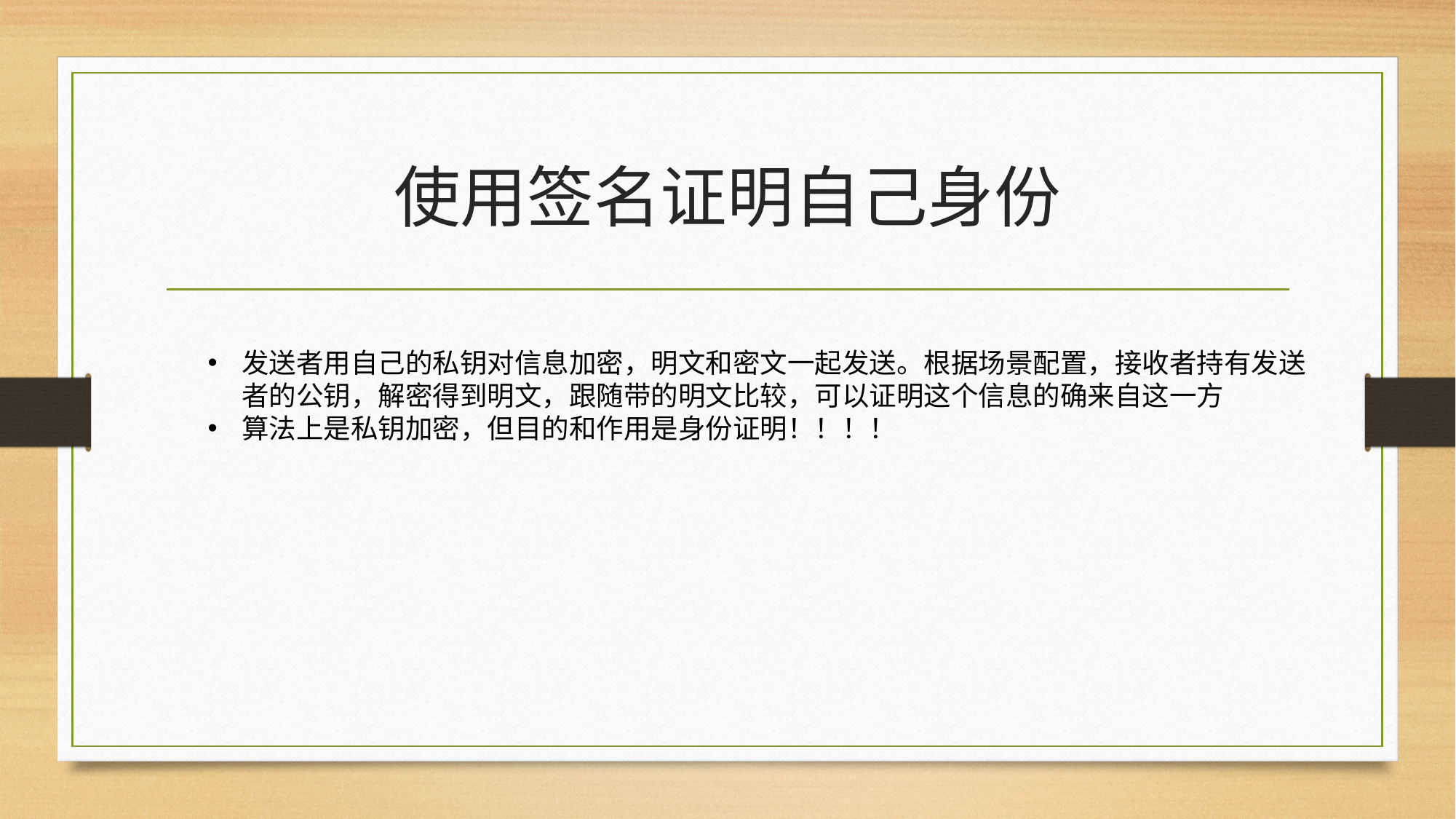

# 使用签名证明自己身份
发送者用自己的私钥对信息加密，明文和密文一起发送。根据场景配置，接收者持有发送者的公钥，解密得到明文，跟随带的明文比较，可以证明这个信息的确来自这一方
算法上是私钥加密，但目的和作用是身份证明！！！！